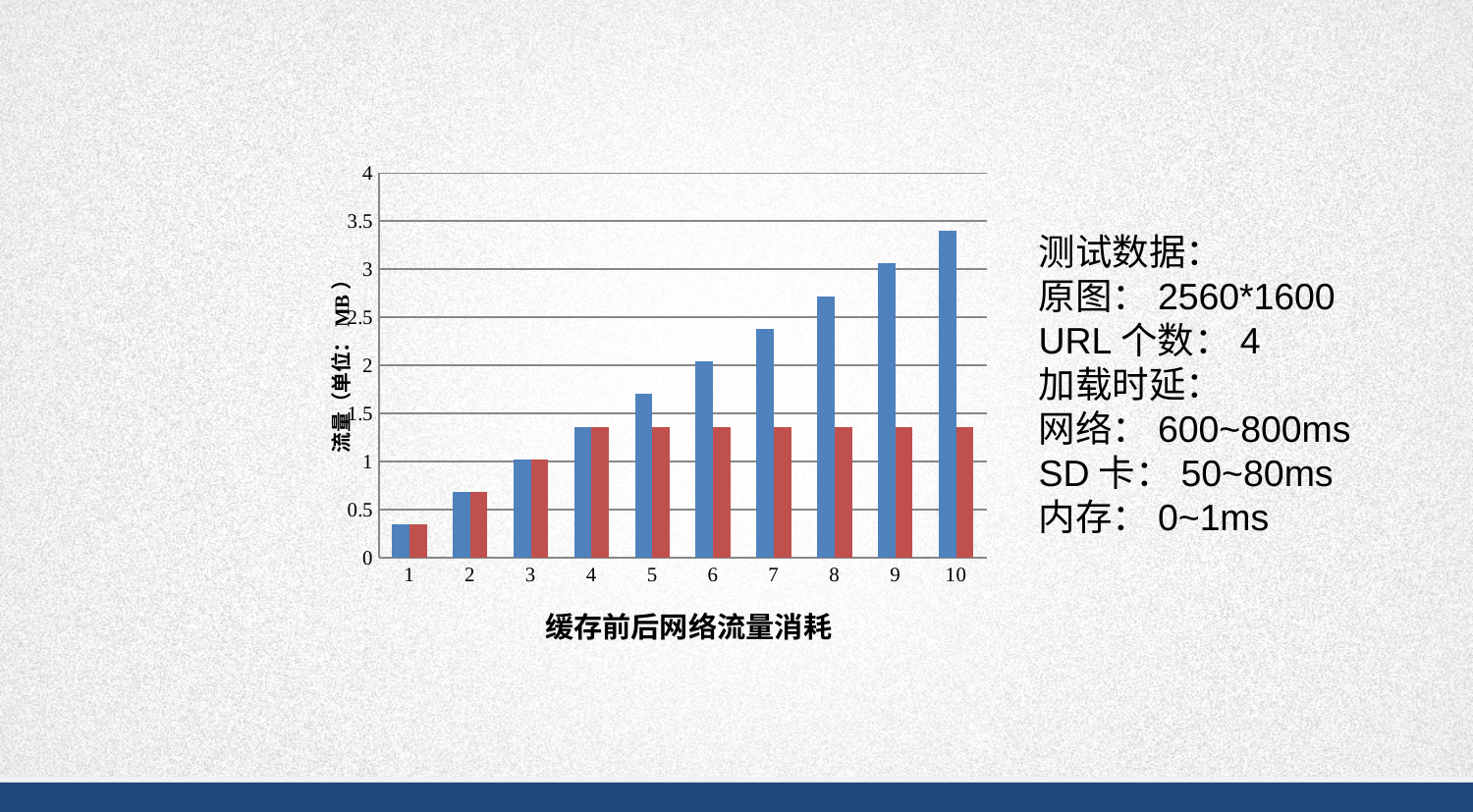

### Chart

| Category |  |  |
|---|---|---|
测试数据：
原图：2560*1600
URL个数：4
加载时延：
网络：600~800ms
SD卡：50~80ms
内存：0~1ms
缓存前后网络流量消耗